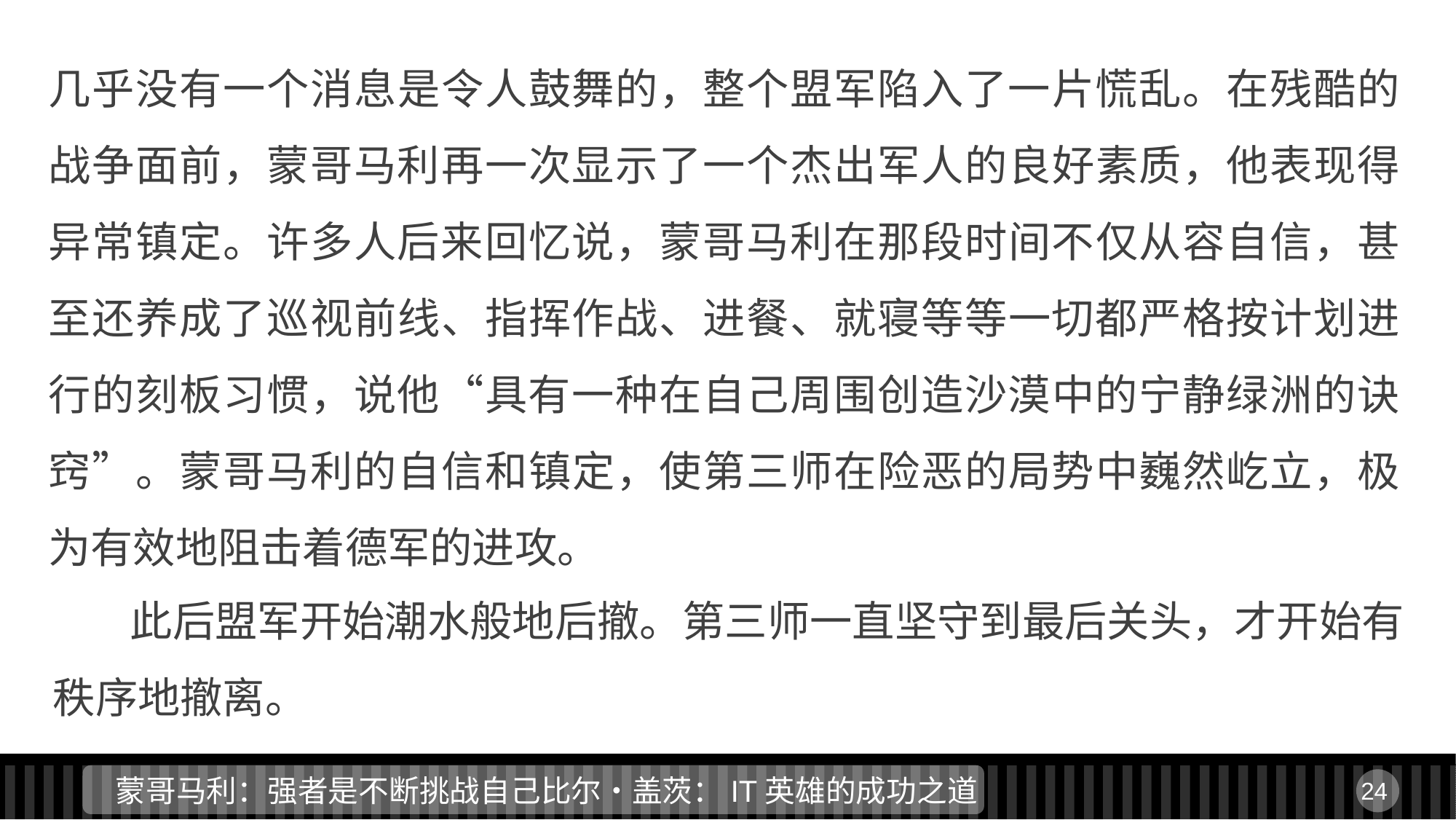

几乎没有一个消息是令人鼓舞的，整个盟军陷入了一片慌乱。在残酷的战争面前，蒙哥马利再一次显示了一个杰出军人的良好素质，他表现得异常镇定。许多人后来回忆说，蒙哥马利在那段时间不仅从容自信，甚至还养成了巡视前线、指挥作战、进餐、就寝等等一切都严格按计划进行的刻板习惯，说他“具有一种在自己周围创造沙漠中的宁静绿洲的诀窍”。蒙哥马利的自信和镇定，使第三师在险恶的局势中巍然屹立，极为有效地阻击着德军的进攻。
       此后盟军开始潮水般地后撤。第三师一直坚守到最后关头，才开始有秩序地撤离。